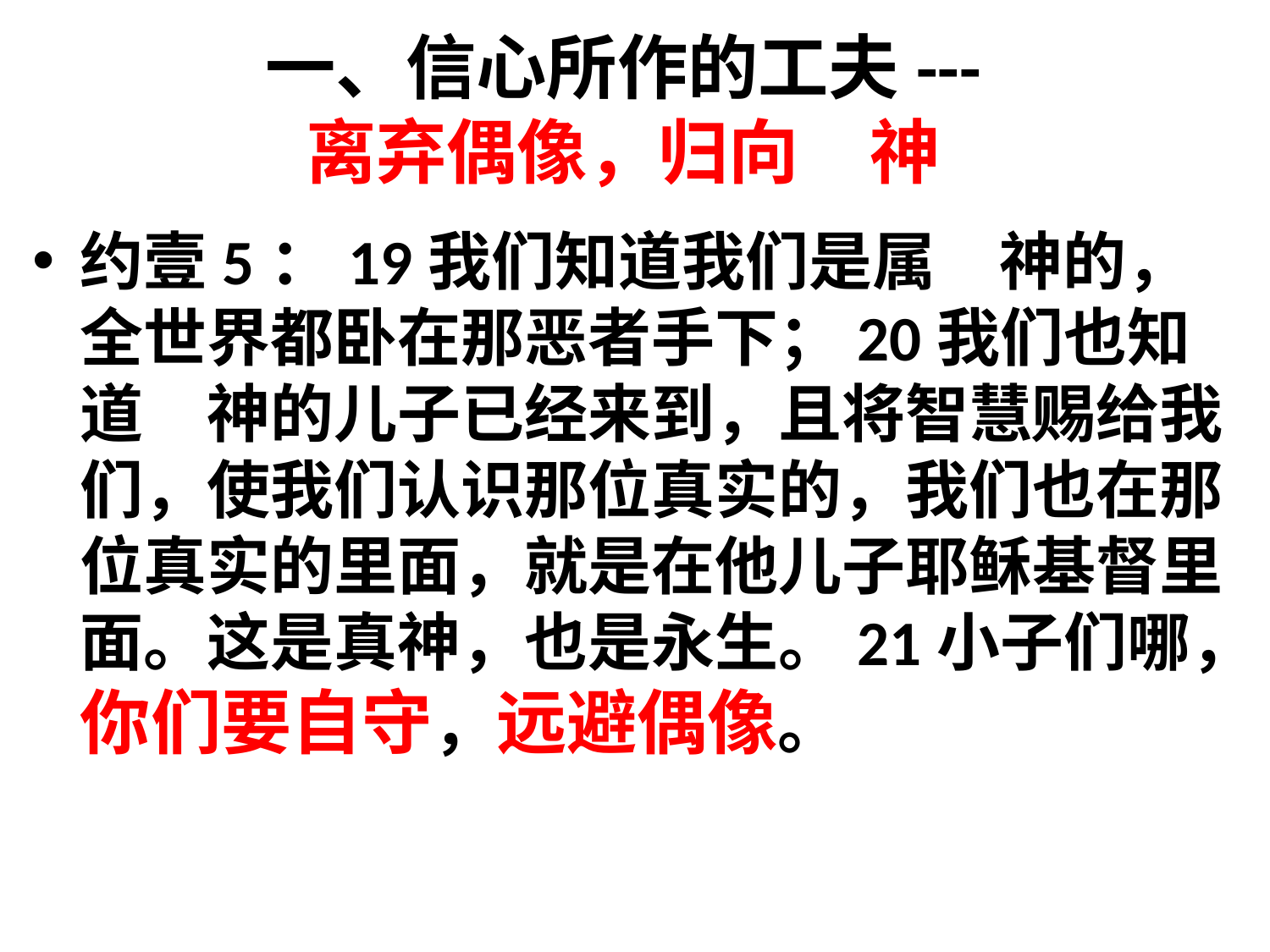

# 一、信心所作的工夫--- 离弃偶像，归向　神
约壹5：19我们知道我们是属　神的，全世界都卧在那恶者手下；20我们也知道　神的儿子已经来到，且将智慧赐给我们，使我们认识那位真实的，我们也在那位真实的里面，就是在他儿子耶稣基督里面。这是真神，也是永生。21小子们哪，你们要自守，远避偶像。